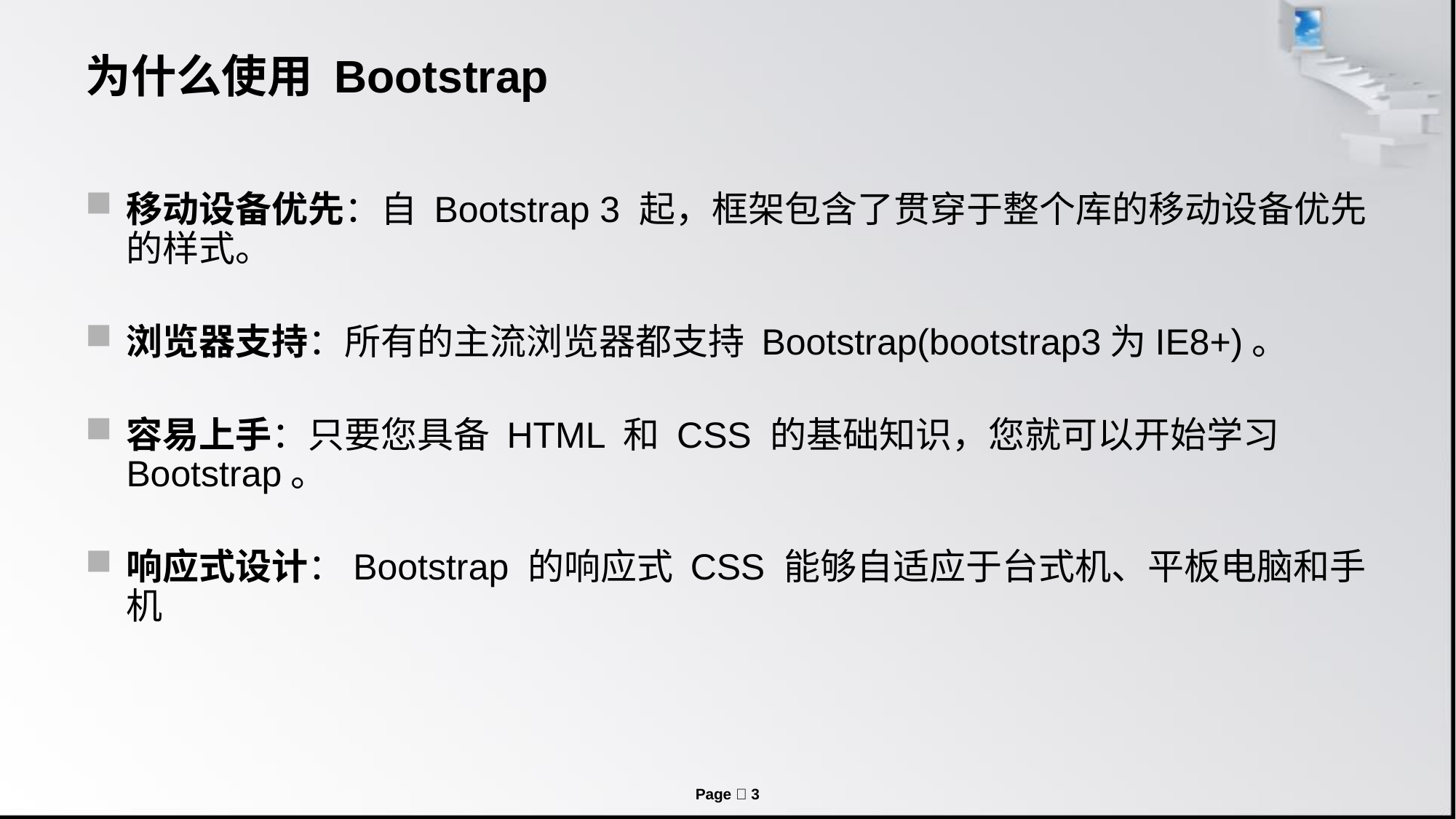

# 为什么使用 Bootstrap

移动设备优先：自 Bootstrap 3 起，框架包含了贯穿于整个库的移动设备优先的样式。

浏览器支持：所有的主流浏览器都支持 Bootstrap(bootstrap3为IE8+)。

容易上手：只要您具备 HTML 和 CSS 的基础知识，您就可以开始学习 Bootstrap。

响应式设计：Bootstrap 的响应式 CSS 能够自适应于台式机、平板电脑和手机